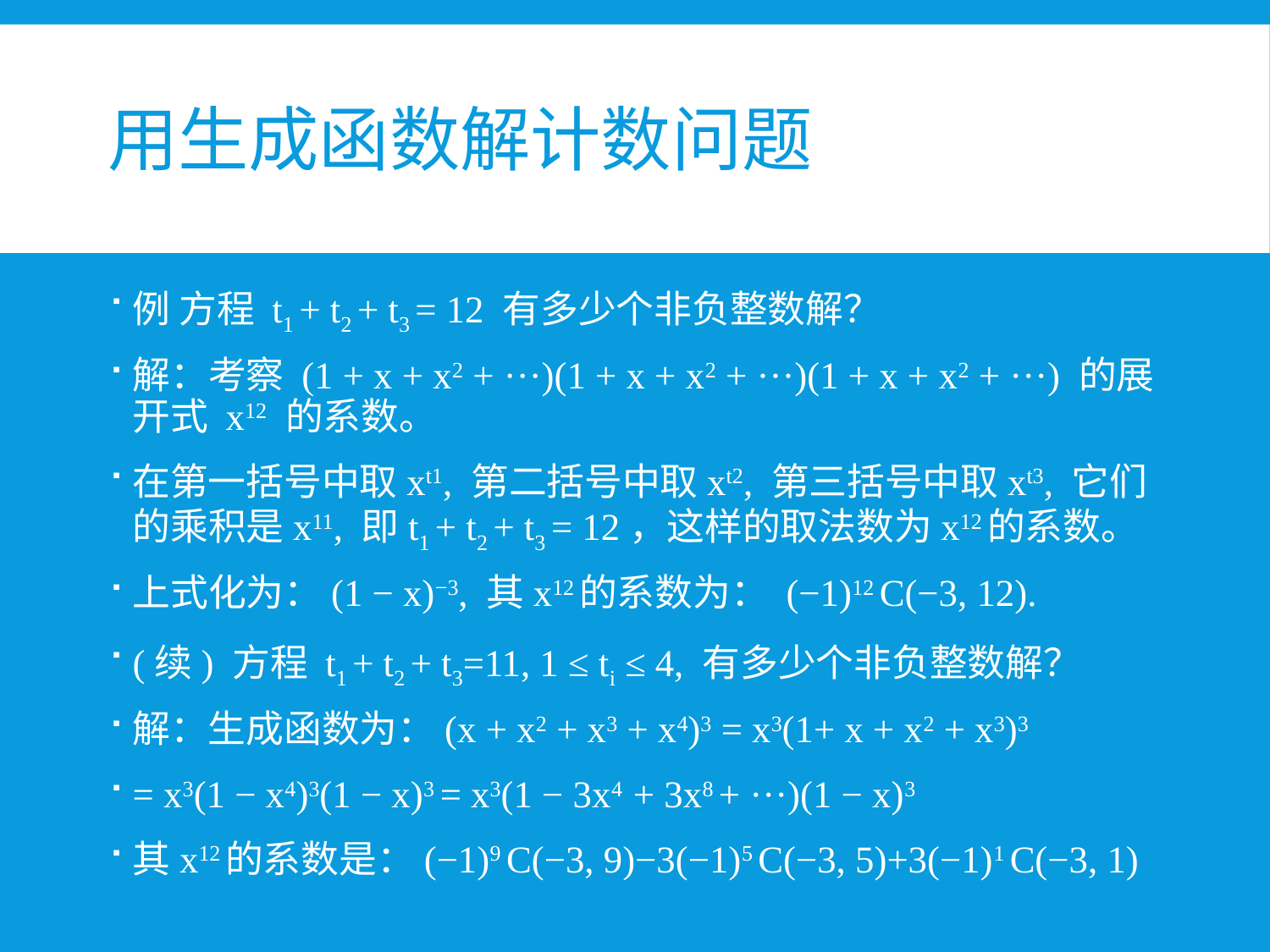

# 用生成函数解计数问题
例 方程 t1 + t2 + t3 = 12 有多少个非负整数解？
解：考察 (1 + x + x2 + ···)(1 + x + x2 + ···)(1 + x + x2 + ···) 的展开式 x12 的系数。
在第一括号中取xt1, 第二括号中取xt2, 第三括号中取xt3, 它们的乘积是x11, 即t1 + t2 + t3 = 12，这样的取法数为x12的系数。
上式化为：(1 − x)−3, 其x12的系数为： (−1)12 C(−3, 12).
(续) 方程 t1 + t2 + t3=11, 1 ≤ ti ≤ 4, 有多少个非负整数解？
解：生成函数为：(x + x2 + x3 + x4)3 = x3(1+ x + x2 + x3)3
= x3(1 − x4)3(1 − x)3 = x3(1 − 3x4  + 3x8 + ···)(1 − x)3
其x12的系数是：(−1)9 C(−3, 9)−3(−1)5 C(−3, 5)+3(−1)1 C(−3, 1)